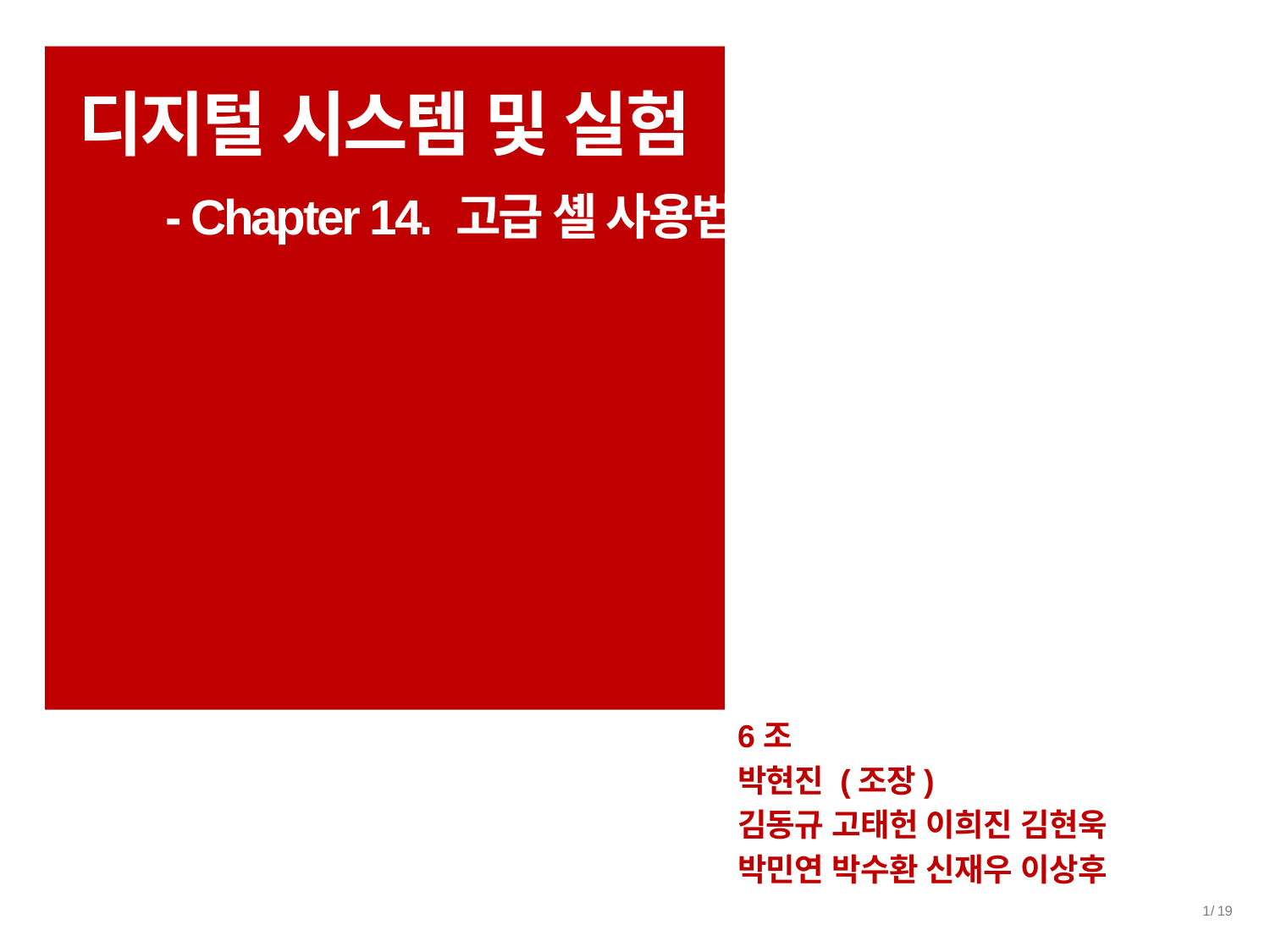

# 디지털 시스템 및 실험 - Chapter 14. 고급 셸 사용법
6조
박현진 (조장)
김동규 고태헌 이희진 김현욱
박민연 박수환 신재우 이상후
1/ 19